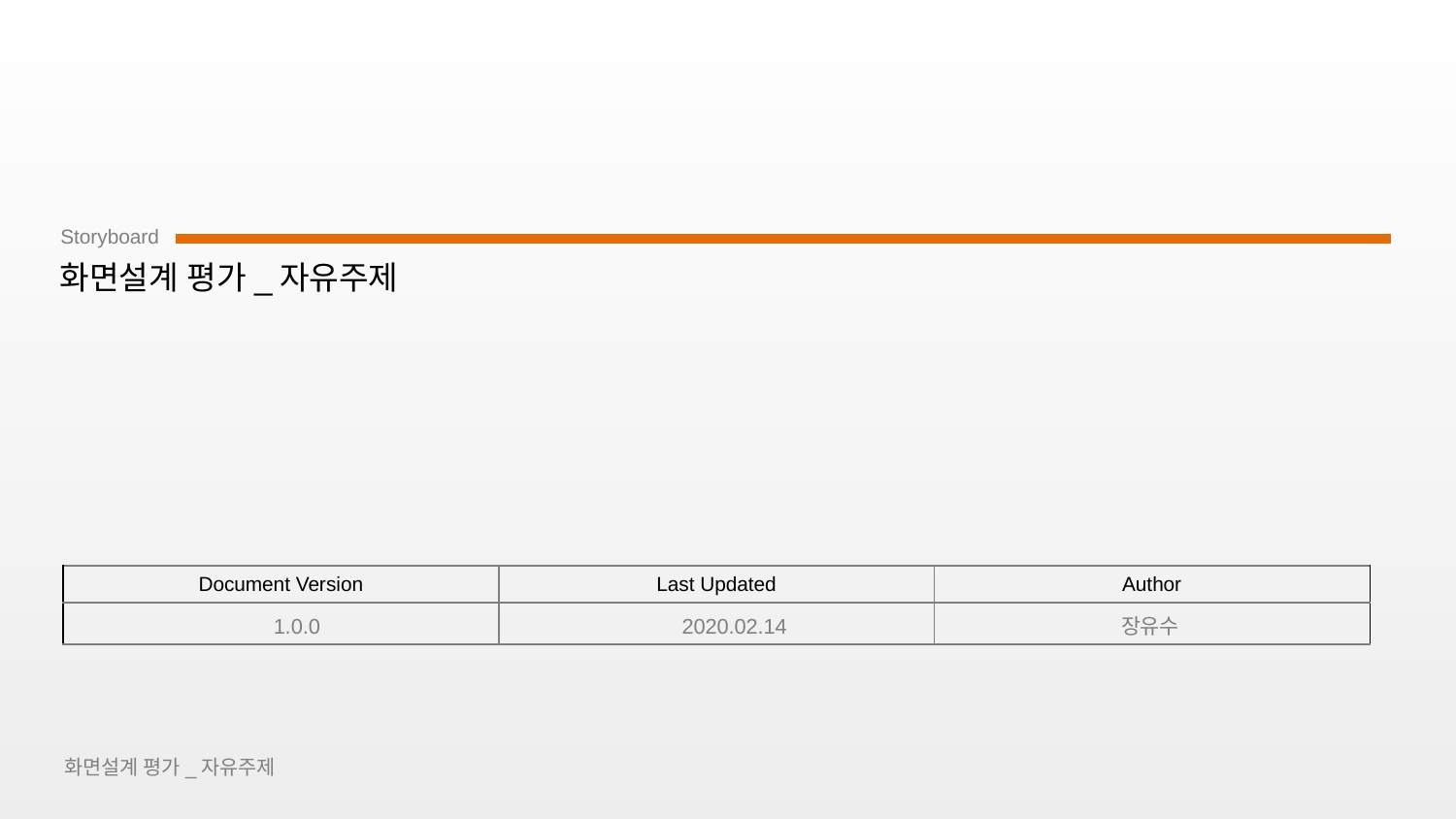

# 화면설계 평가_자유주제
1.0.0
2020.02.14
장유수
화면설계 평가_자유주제